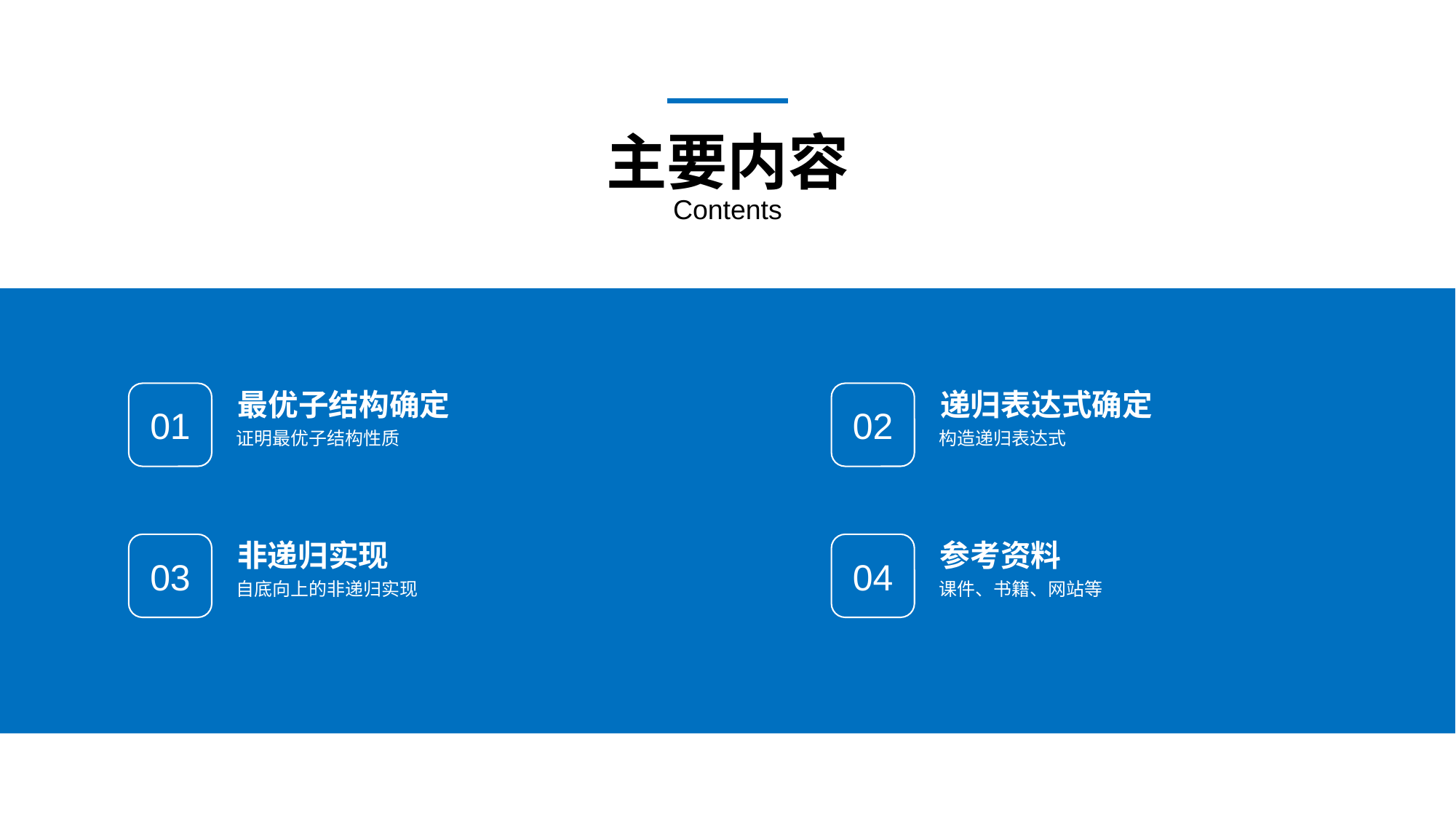

主要内容
Contents

最优子结构确定
证明最优子结构性质
01
递归表达式确定
构造递归表达式
02
非递归实现
自底向上的非递归实现
03
参考资料
课件、书籍、网站等
04